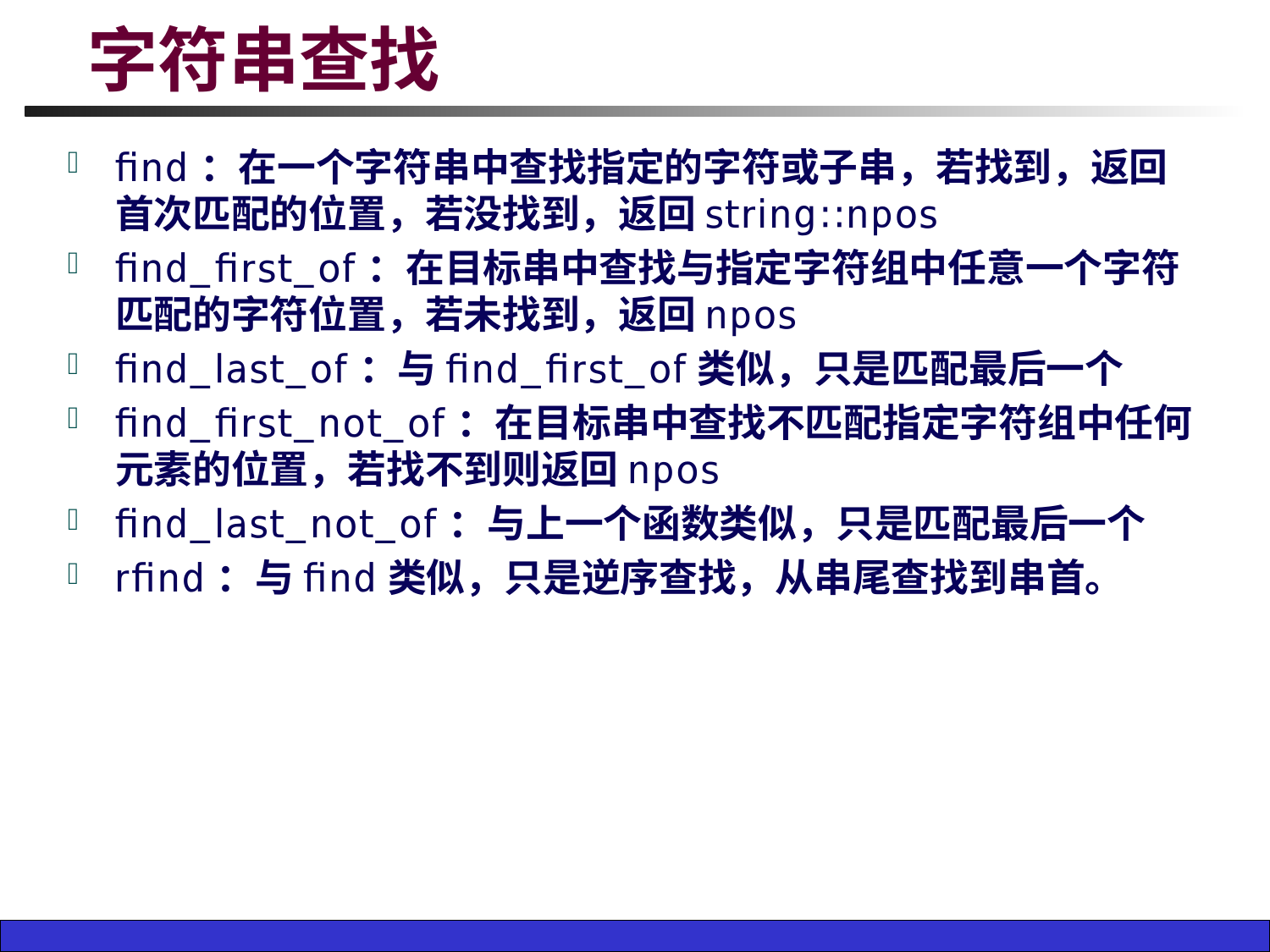

# 字符串查找
find：在一个字符串中查找指定的字符或子串，若找到，返回首次匹配的位置，若没找到，返回string::npos
find_first_of：在目标串中查找与指定字符组中任意一个字符匹配的字符位置，若未找到，返回npos
find_last_of：与find_first_of类似，只是匹配最后一个
find_first_not_of：在目标串中查找不匹配指定字符组中任何元素的位置，若找不到则返回npos
find_last_not_of：与上一个函数类似，只是匹配最后一个
rfind：与find类似，只是逆序查找，从串尾查找到串首。